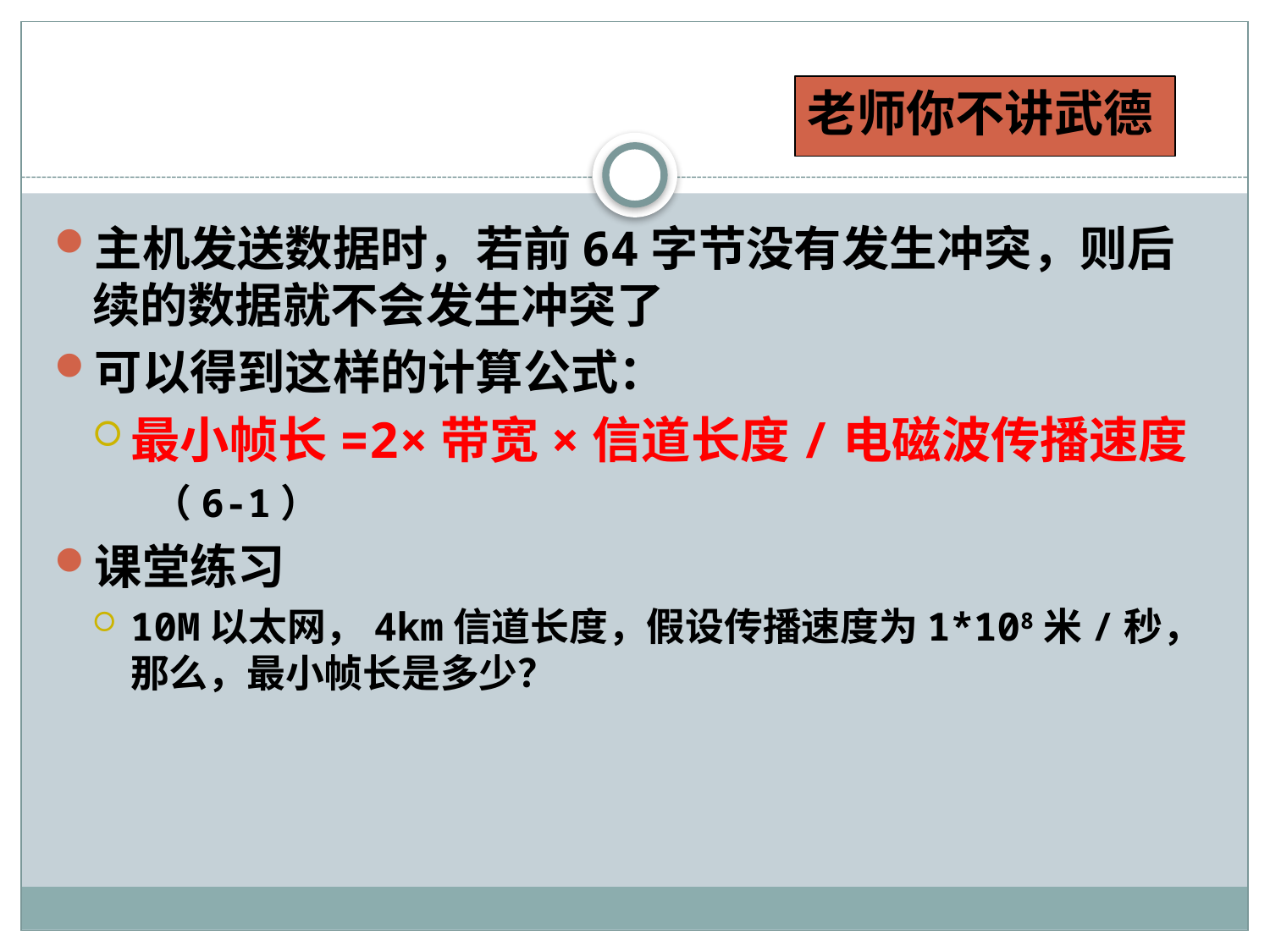

#
老师你不讲武德
主机发送数据时，若前64字节没有发生冲突，则后续的数据就不会发生冲突了
可以得到这样的计算公式：
最小帧长=2×带宽×信道长度/电磁波传播速度    （6-1）
课堂练习
10M以太网，4km信道长度，假设传播速度为1*108米/秒，那么，最小帧长是多少？